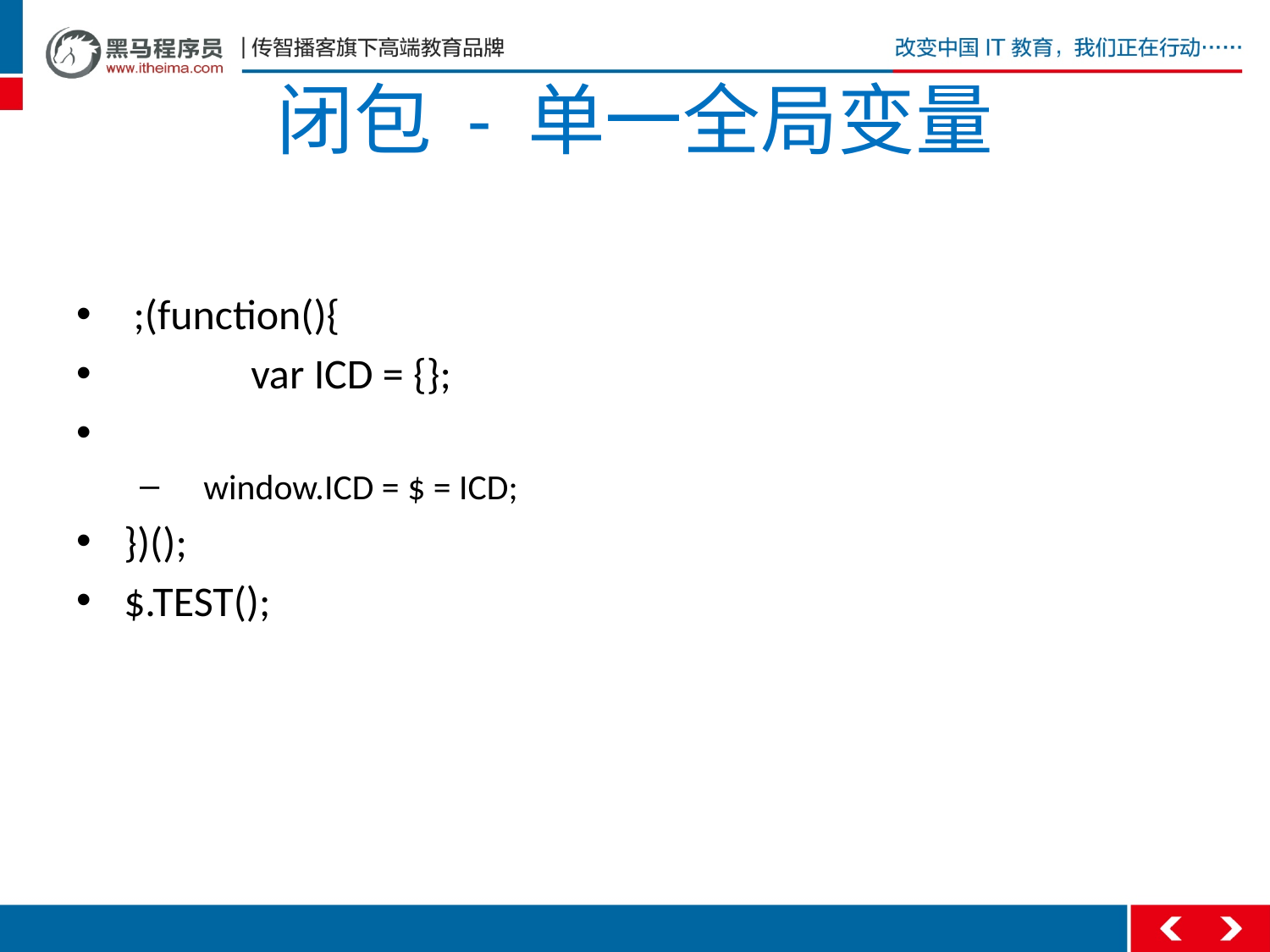

# 闭包 - 单一全局变量

 ;(function(){
	var ICD = {};

   window.ICD = $ = ICD;
})();
$.TEST();